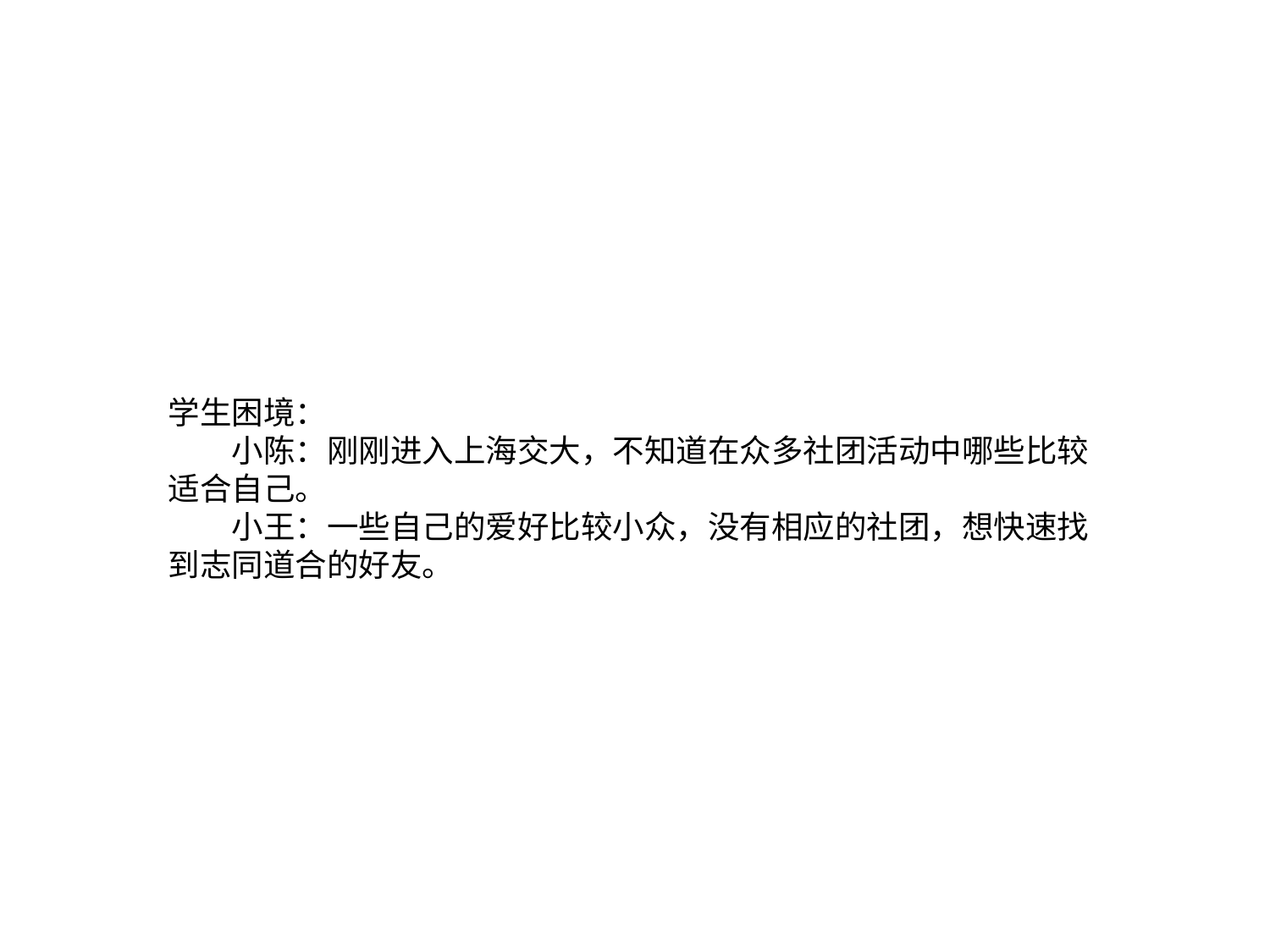

学生困境：
小陈：刚刚进入上海交大，不知道在众多社团活动中哪些比较适合自己。
小王：一些自己的爱好比较小众，没有相应的社团，想快速找到志同道合的好友。